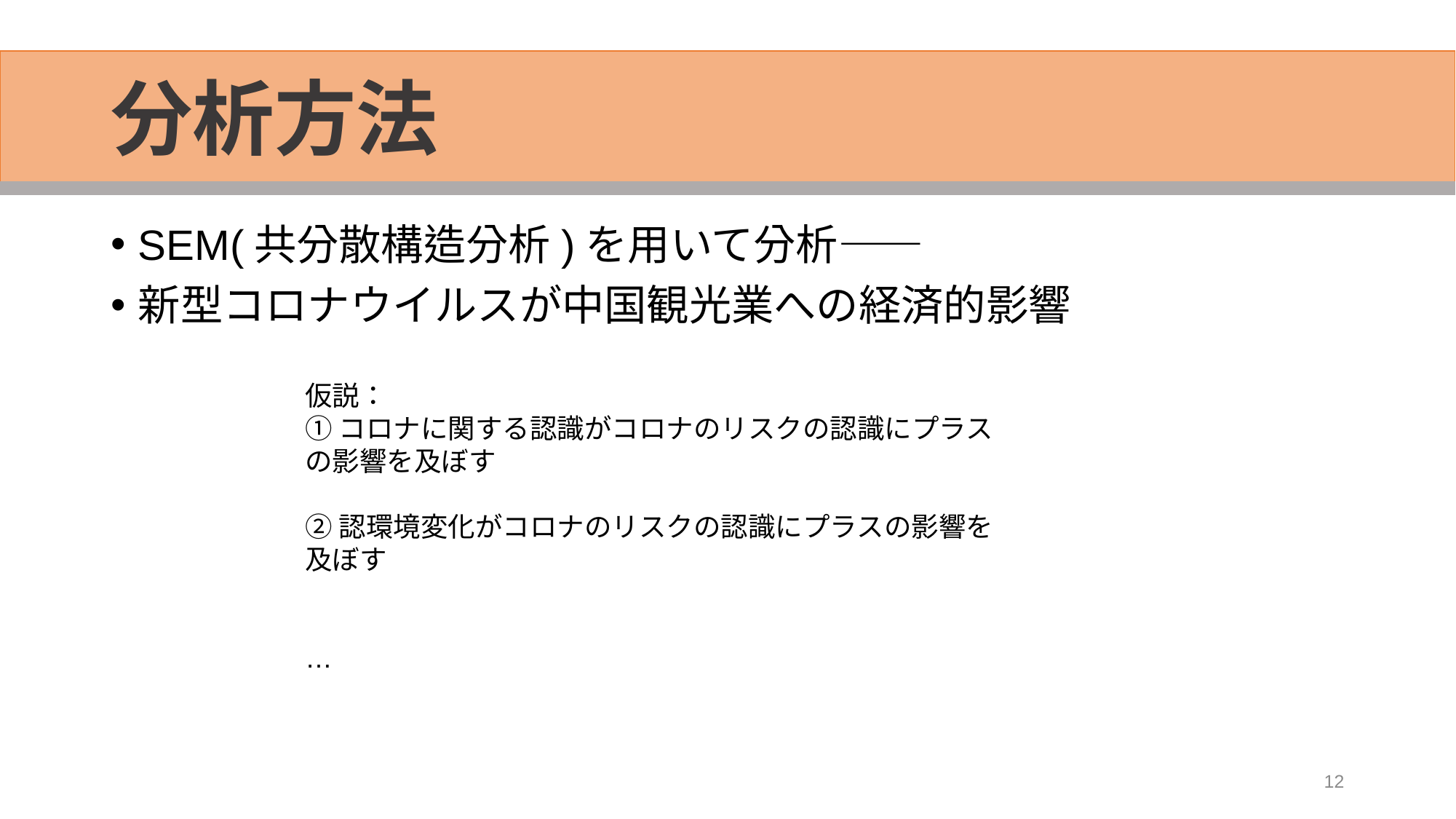

# 分析方法

SEM(共分散構造分析)を用いて分析——
新型コロナウイルスが中国観光業への経済的影響

仮説：
①コロナに関する認識がコロナのリスクの認識にプラスの影響を及ぼす

②認環境変化がコロナのリスクの認識にプラスの影響を及ぼす

…
12